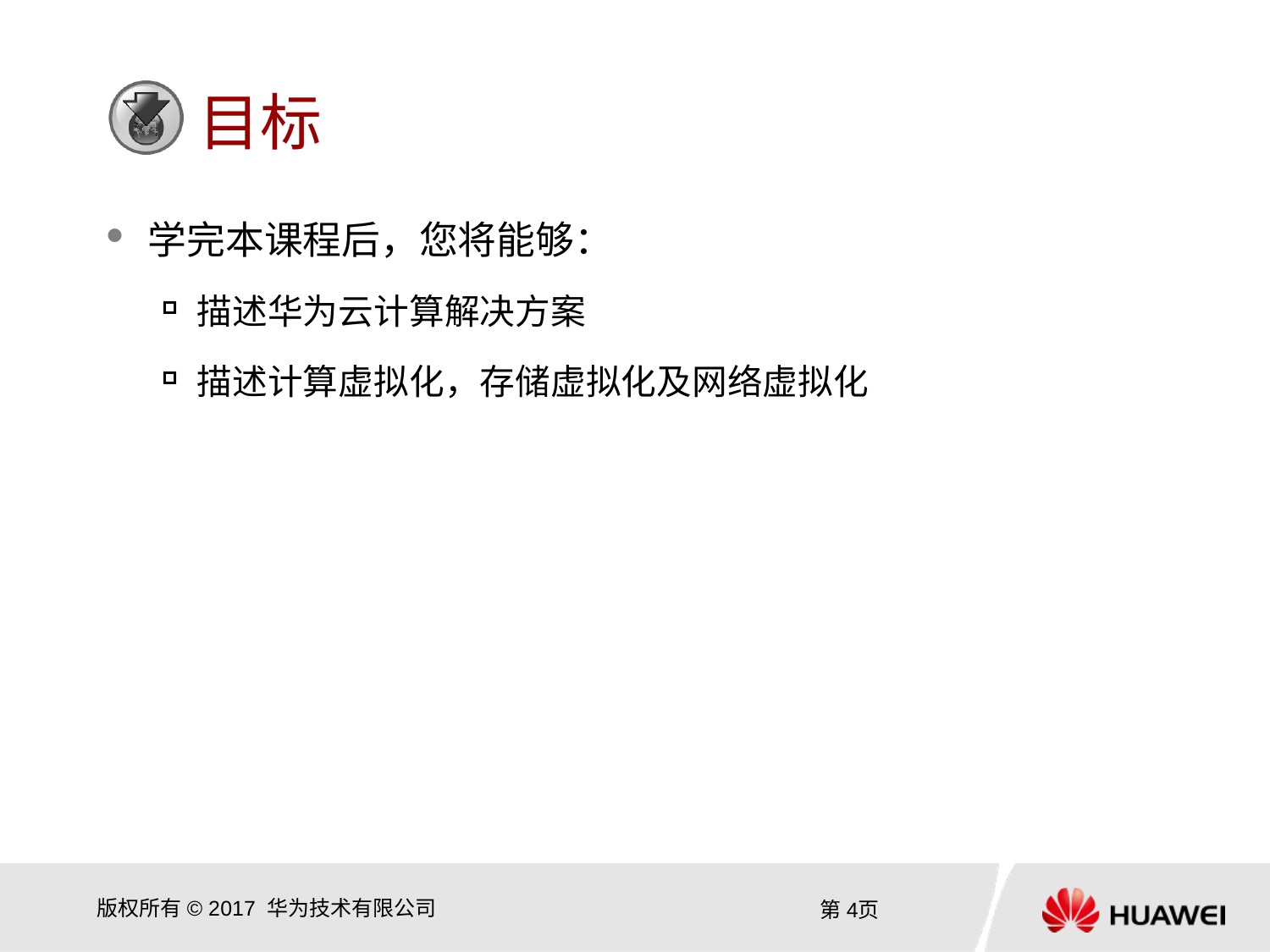

学完本课程后，您将能够：
描述华为云计算解决方案
描述计算虚拟化，存储虚拟化及网络虚拟化